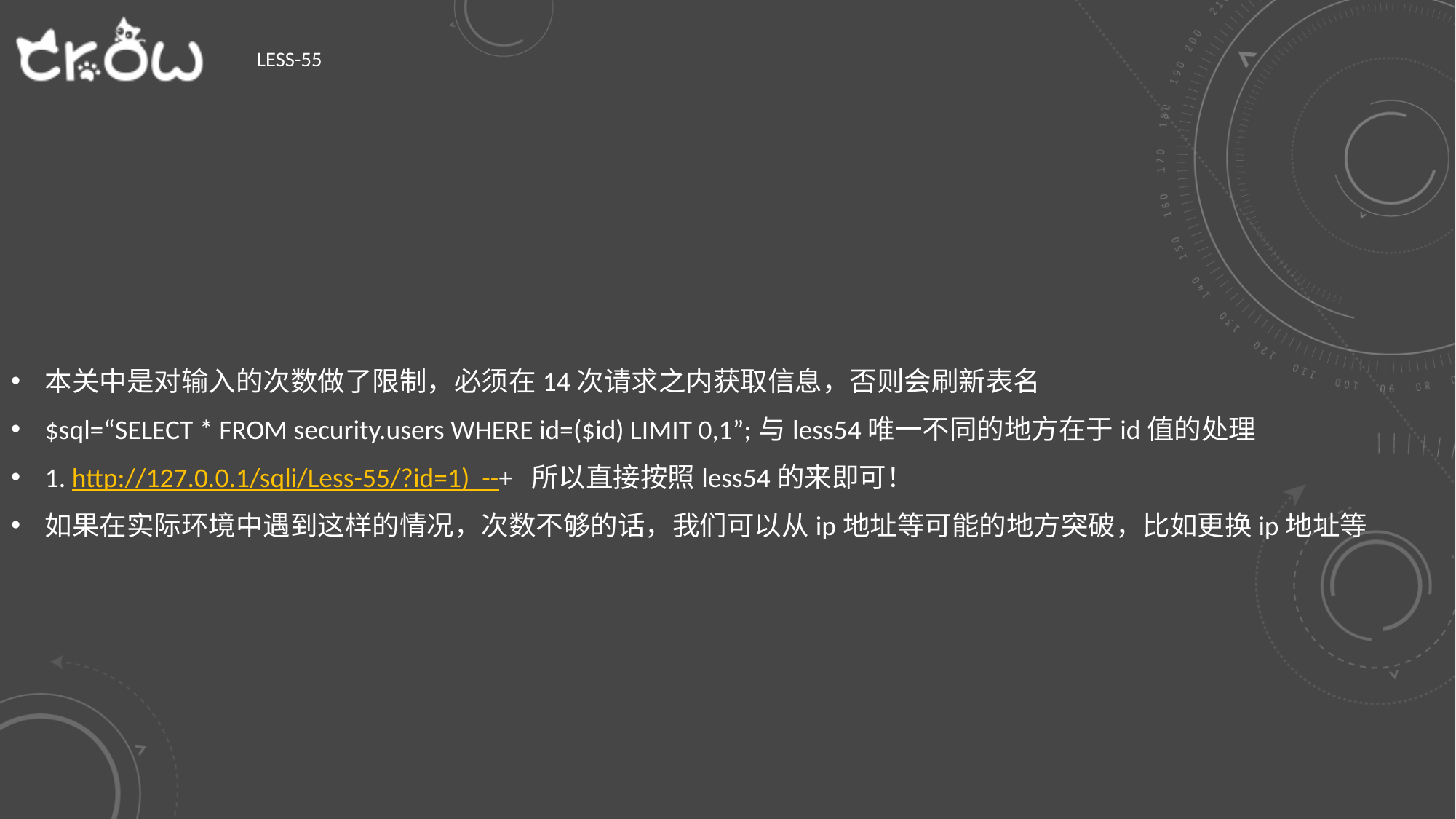

# Less-55
本关中是对输入的次数做了限制，必须在14次请求之内获取信息，否则会刷新表名
$sql=“SELECT * FROM security.users WHERE id=($id) LIMIT 0,1”;与less54唯一不同的地方在于id值的处理
1. http://127.0.0.1/sqli/Less-55/?id=1)  --+  所以直接按照less54的来即可！
如果在实际环境中遇到这样的情况，次数不够的话，我们可以从ip地址等可能的地方突破，比如更换ip地址等